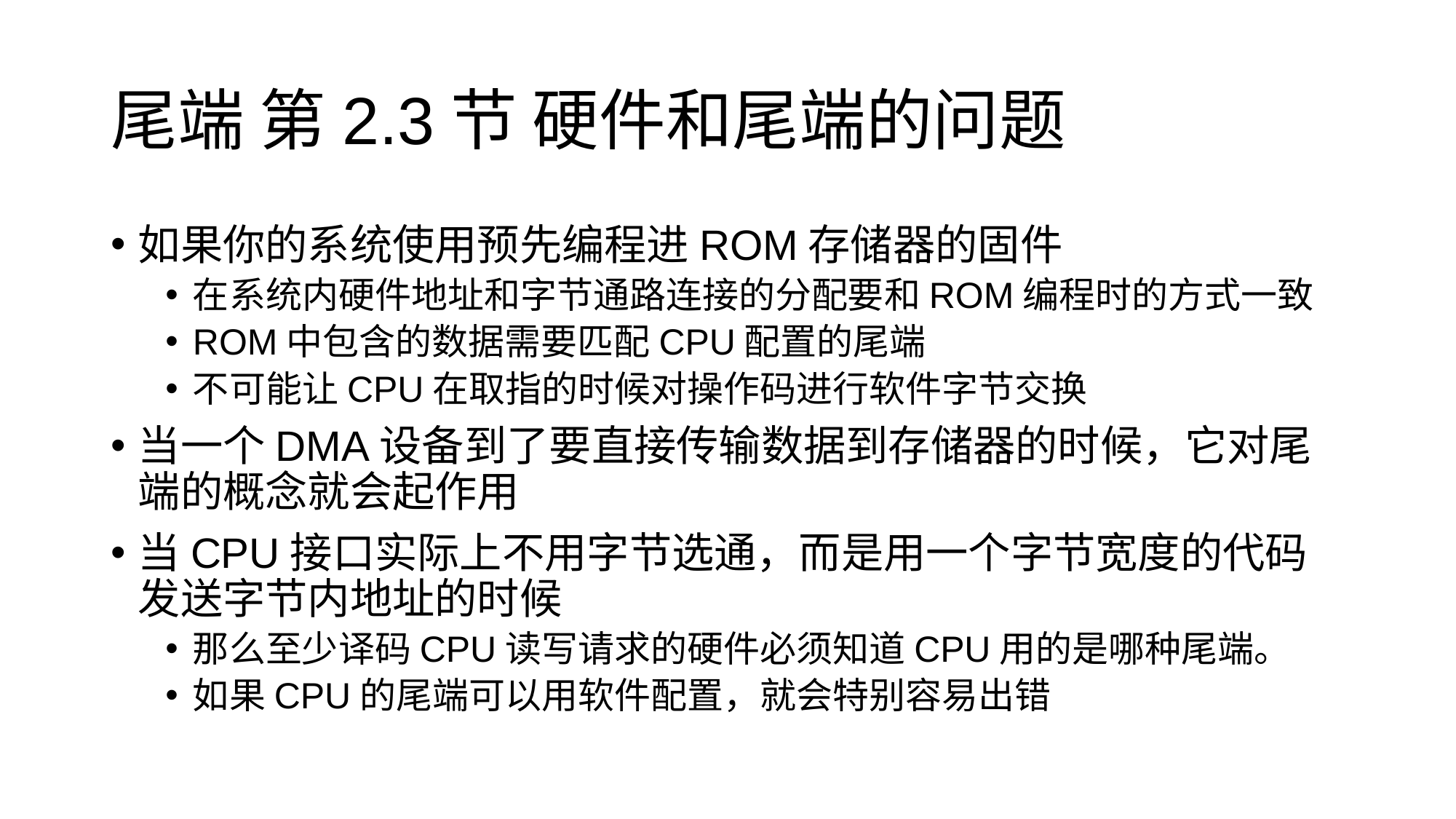

# 尾端 第2.3节 硬件和尾端的问题
如果你的系统使用预先编程进ROM存储器的固件
在系统内硬件地址和字节通路连接的分配要和ROM编程时的方式一致
ROM中包含的数据需要匹配CPU配置的尾端
不可能让CPU在取指的时候对操作码进行软件字节交换
当一个DMA设备到了要直接传输数据到存储器的时候，它对尾端的概念就会起作用
当CPU接口实际上不用字节选通，而是用一个字节宽度的代码发送字节内地址的时候
那么至少译码CPU读写请求的硬件必须知道CPU用的是哪种尾端。
如果CPU的尾端可以用软件配置，就会特别容易出错